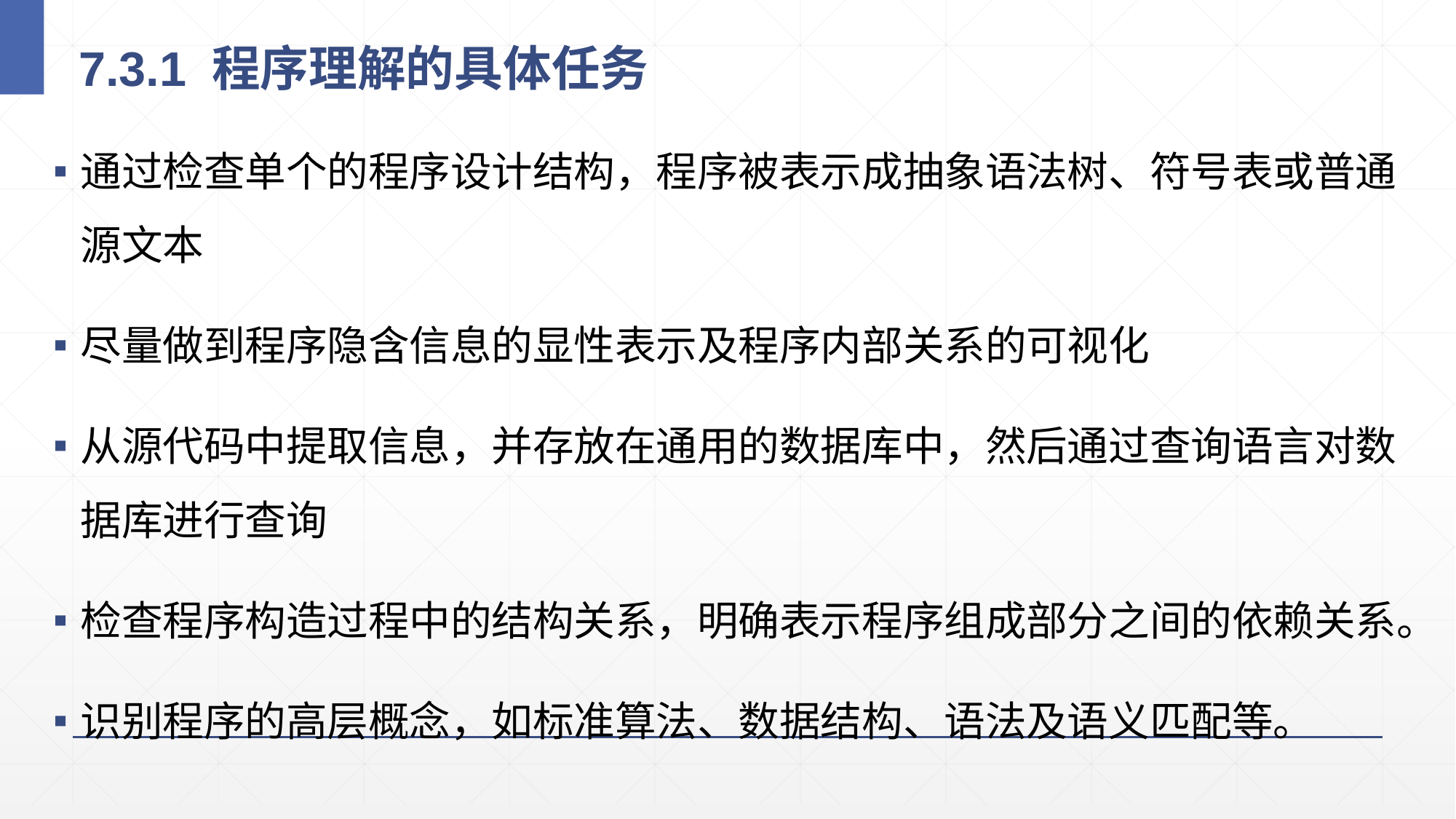

# 7.3.1 程序理解的具体任务
通过检查单个的程序设计结构，程序被表示成抽象语法树、符号表或普通源文本
尽量做到程序隐含信息的显性表示及程序内部关系的可视化
从源代码中提取信息，并存放在通用的数据库中，然后通过查询语言对数据库进行查询
检查程序构造过程中的结构关系，明确表示程序组成部分之间的依赖关系。
识别程序的高层概念，如标准算法、数据结构、语法及语义匹配等。